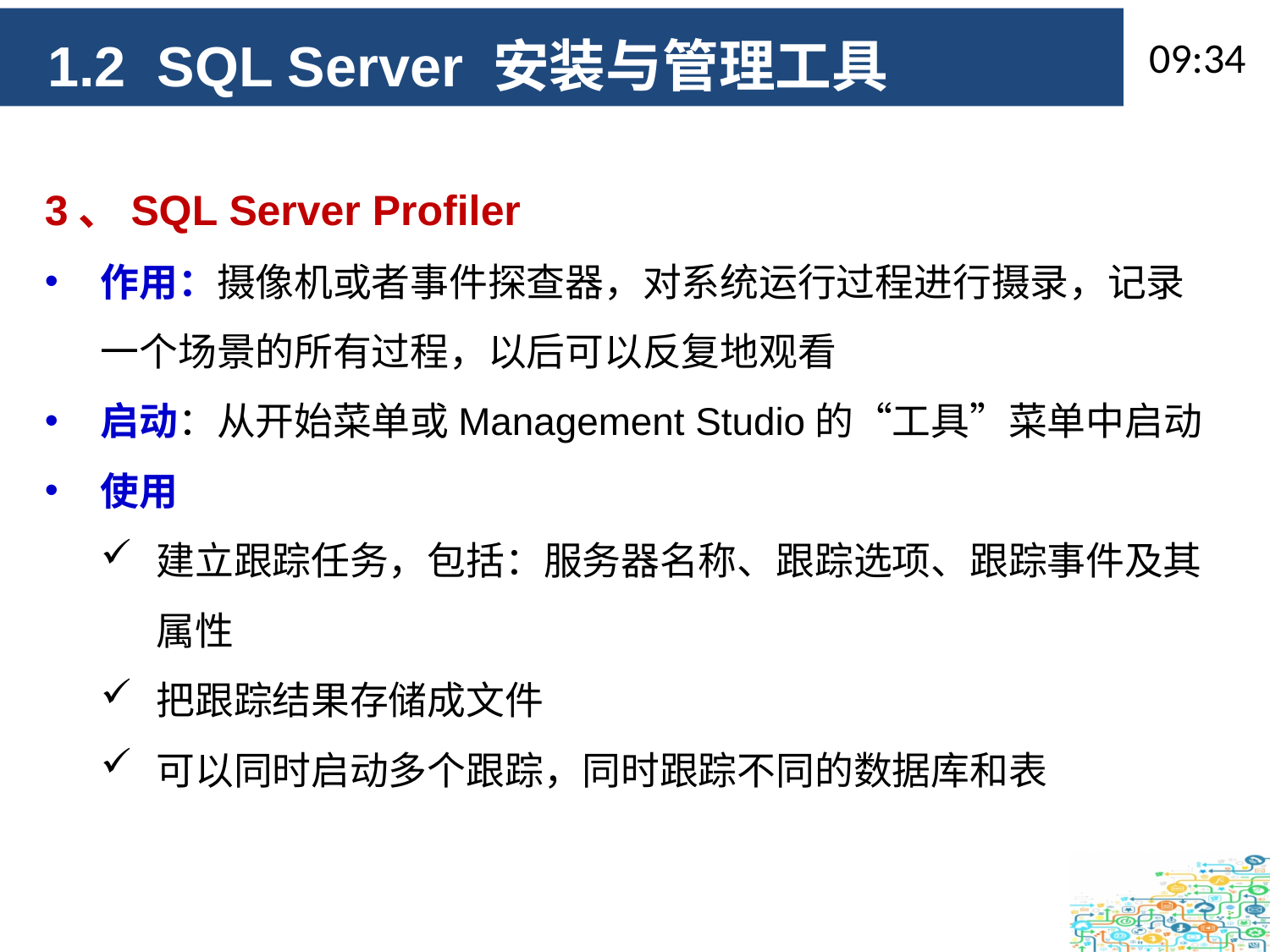

1.2  SQL Server 安装与管理工具
09:34
3、SQL Server Profiler
作用：摄像机或者事件探查器，对系统运行过程进行摄录，记录一个场景的所有过程，以后可以反复地观看
启动：从开始菜单或Management Studio的“工具”菜单中启动
使用
建立跟踪任务，包括：服务器名称、跟踪选项、跟踪事件及其属性
把跟踪结果存储成文件
可以同时启动多个跟踪，同时跟踪不同的数据库和表